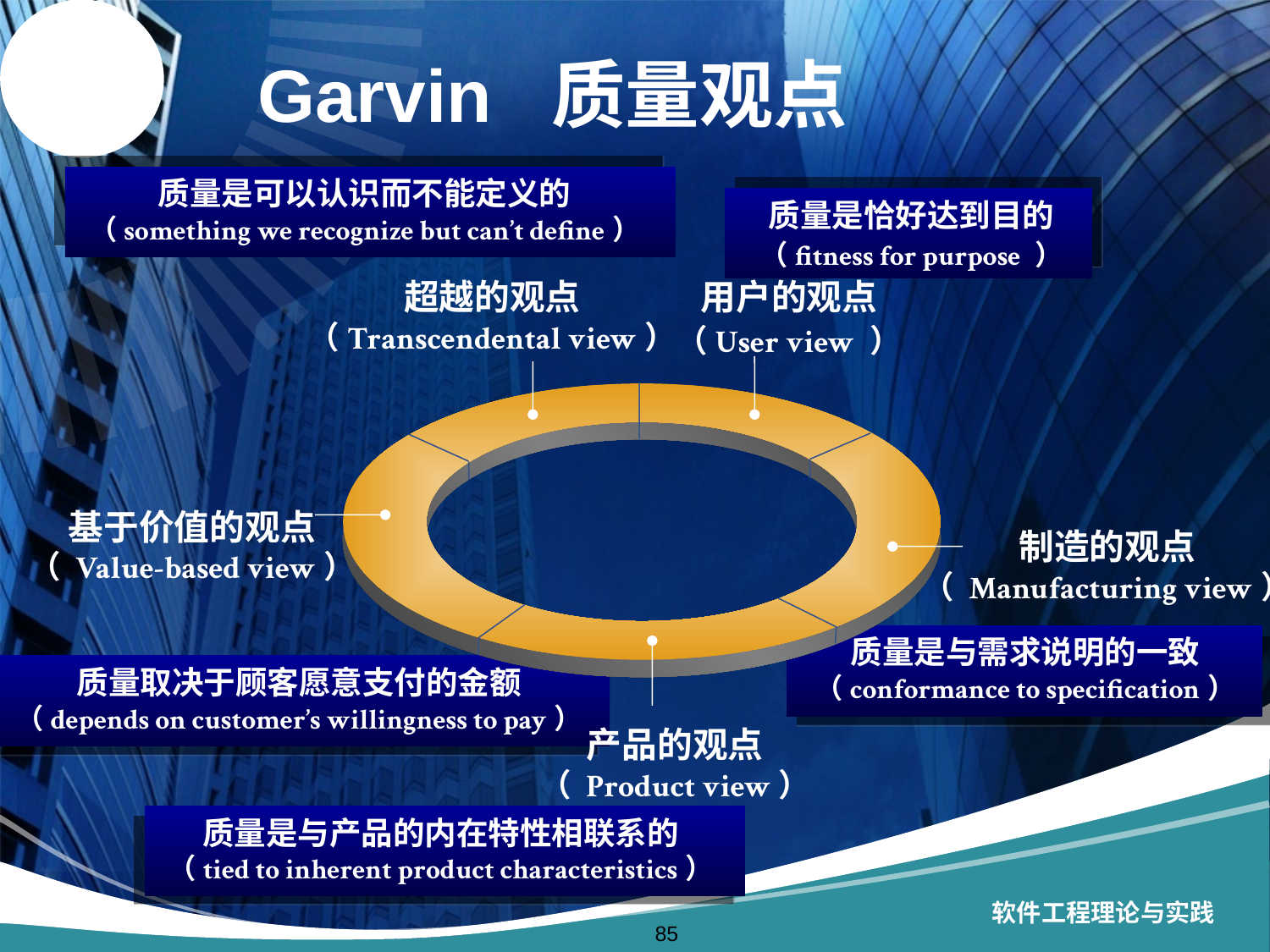

# Garvin  质量观点

质量是可以认识而不能定义的
（something we recognize but can’t define）

质量是恰好达到目的
（fitness for purpose ）
超越的观点
（Transcendental view）
用户的观点
（User view ）

基于价值的观点
（ Value-based view）
制造的观点
（ Manufacturing view）

质量是与需求说明的一致
（conformance to specification）

质量取决于顾客愿意支付的金额
（depends on customer’s willingness to pay）
产品的观点
（ Product view）

质量是与产品的内在特性相联系的
（tied to inherent product characteristics）
软件工程理论与实践
85